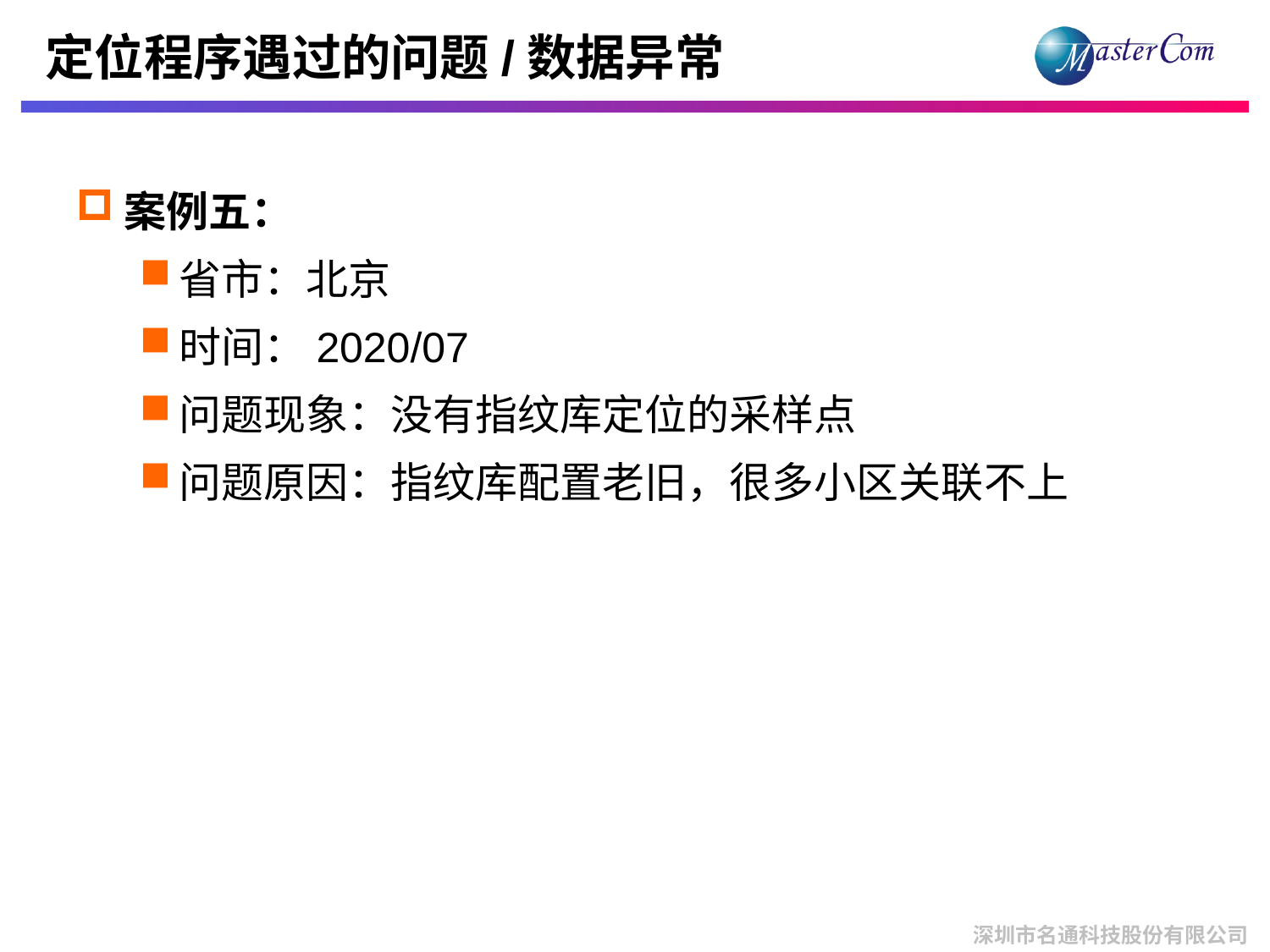

# 定位程序遇过的问题/数据异常
案例五：
省市：北京
时间：2020/07
问题现象：没有指纹库定位的采样点
问题原因：指纹库配置老旧，很多小区关联不上